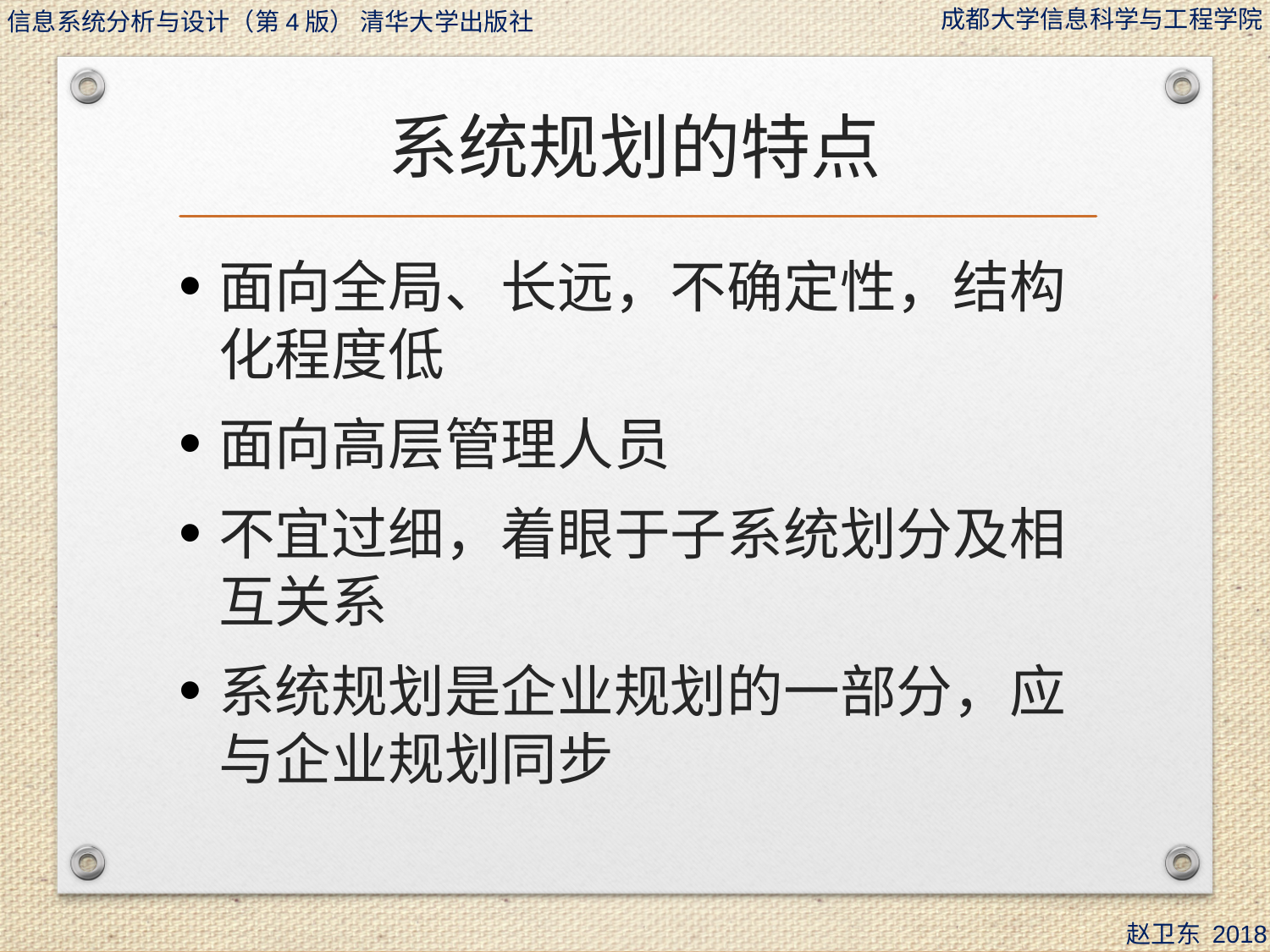

# 系统规划的特点
面向全局、长远，不确定性，结构化程度低
面向高层管理人员
不宜过细，着眼于子系统划分及相互关系
系统规划是企业规划的一部分，应与企业规划同步